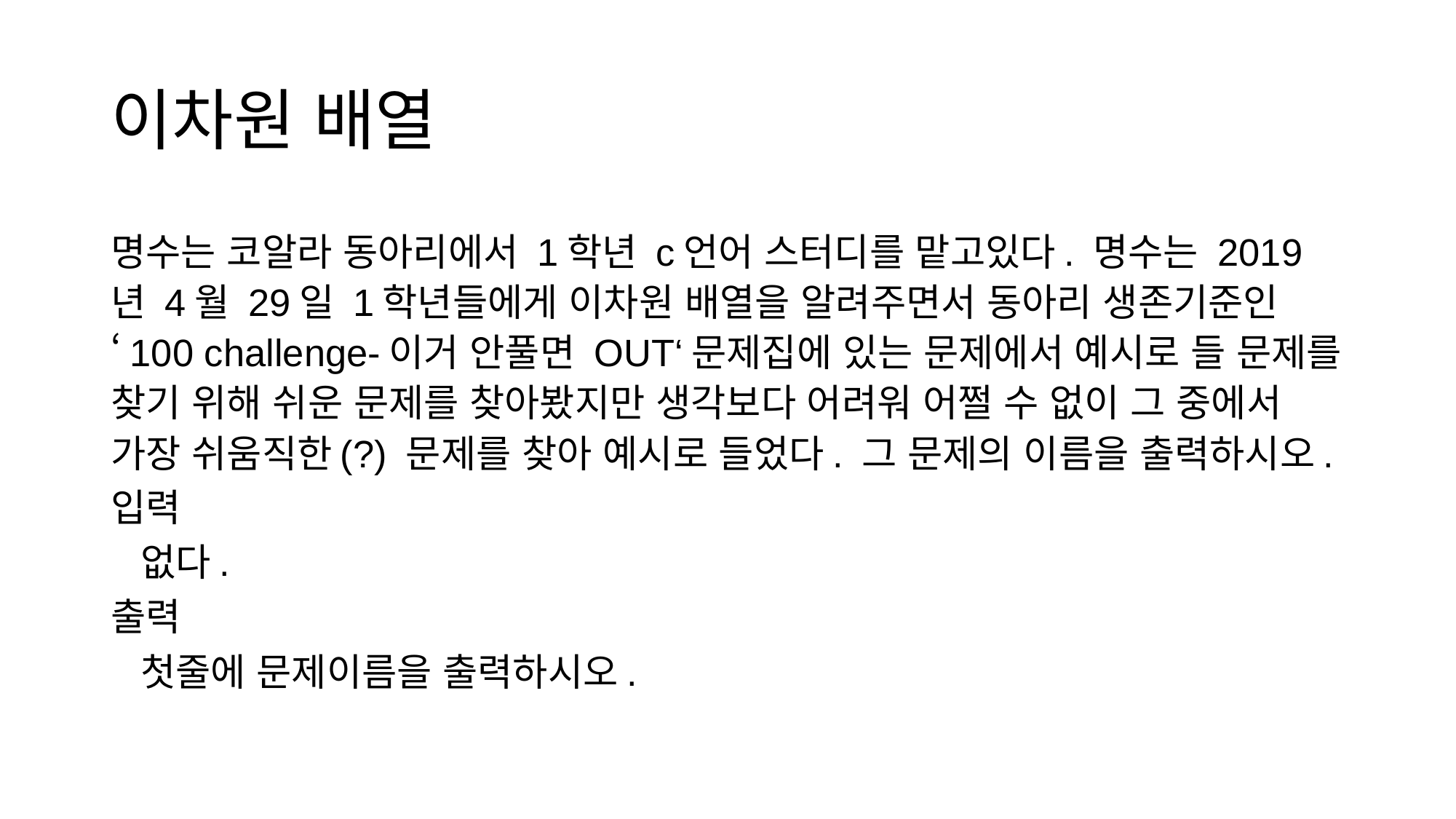

# 이차원 배열
명수는 코알라 동아리에서 1학년 c언어 스터디를 맡고있다. 명수는 2019년 4월 29일 1학년들에게 이차원 배열을 알려주면서 동아리 생존기준인 ‘100 challenge-이거 안풀면 OUT‘문제집에 있는 문제에서 예시로 들 문제를 찾기 위해 쉬운 문제를 찾아봤지만 생각보다 어려워 어쩔 수 없이 그 중에서 가장 쉬움직한(?) 문제를 찾아 예시로 들었다. 그 문제의 이름을 출력하시오.
입력
  없다.
출력
  첫줄에 문제이름을 출력하시오.